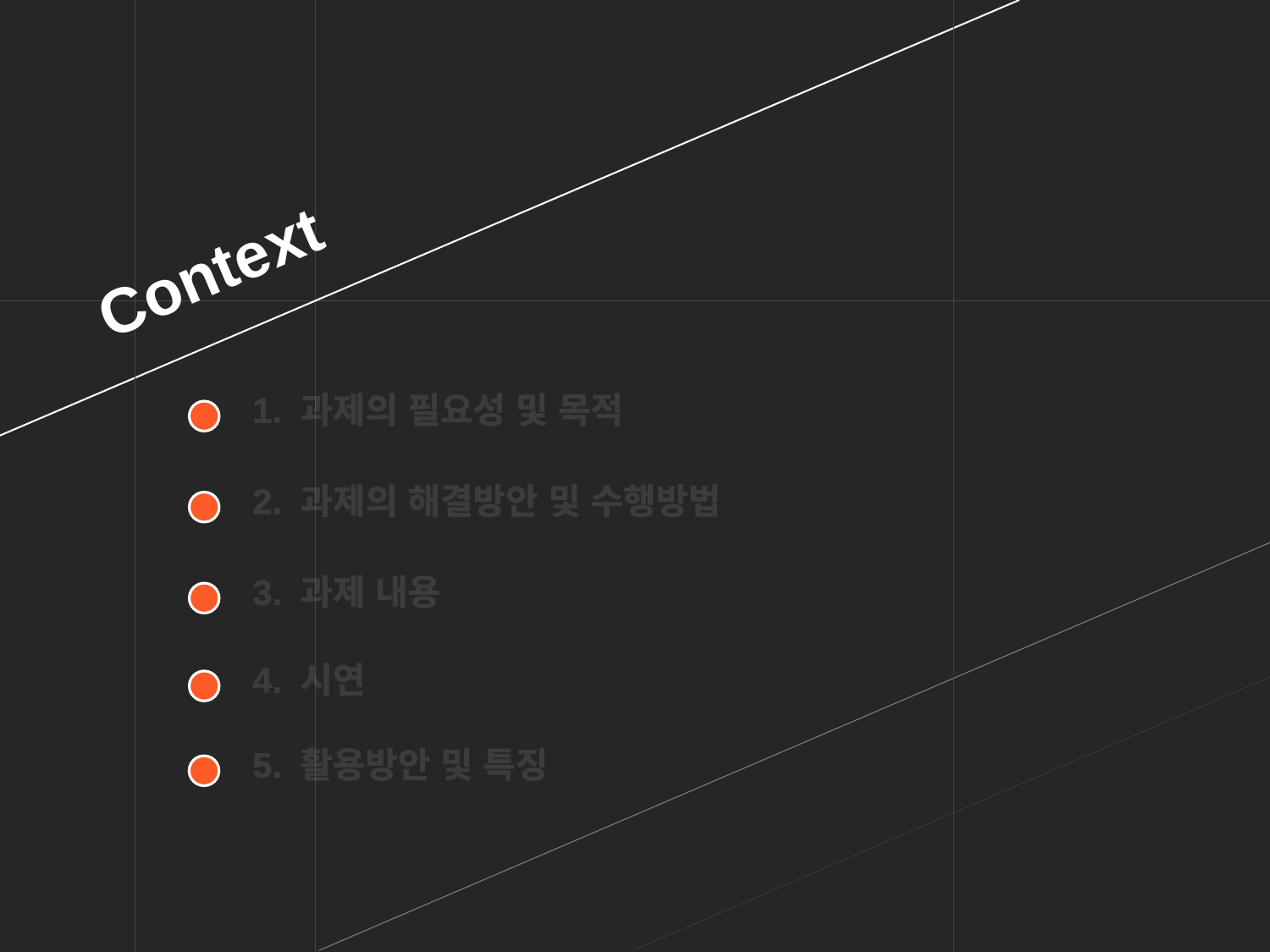

Context
1. 과제의 필요성 및 목적

2. 과제의 해결방안 및 수행방법

3. 과제 내용

4. 시연

5. 활용방안 및 특징